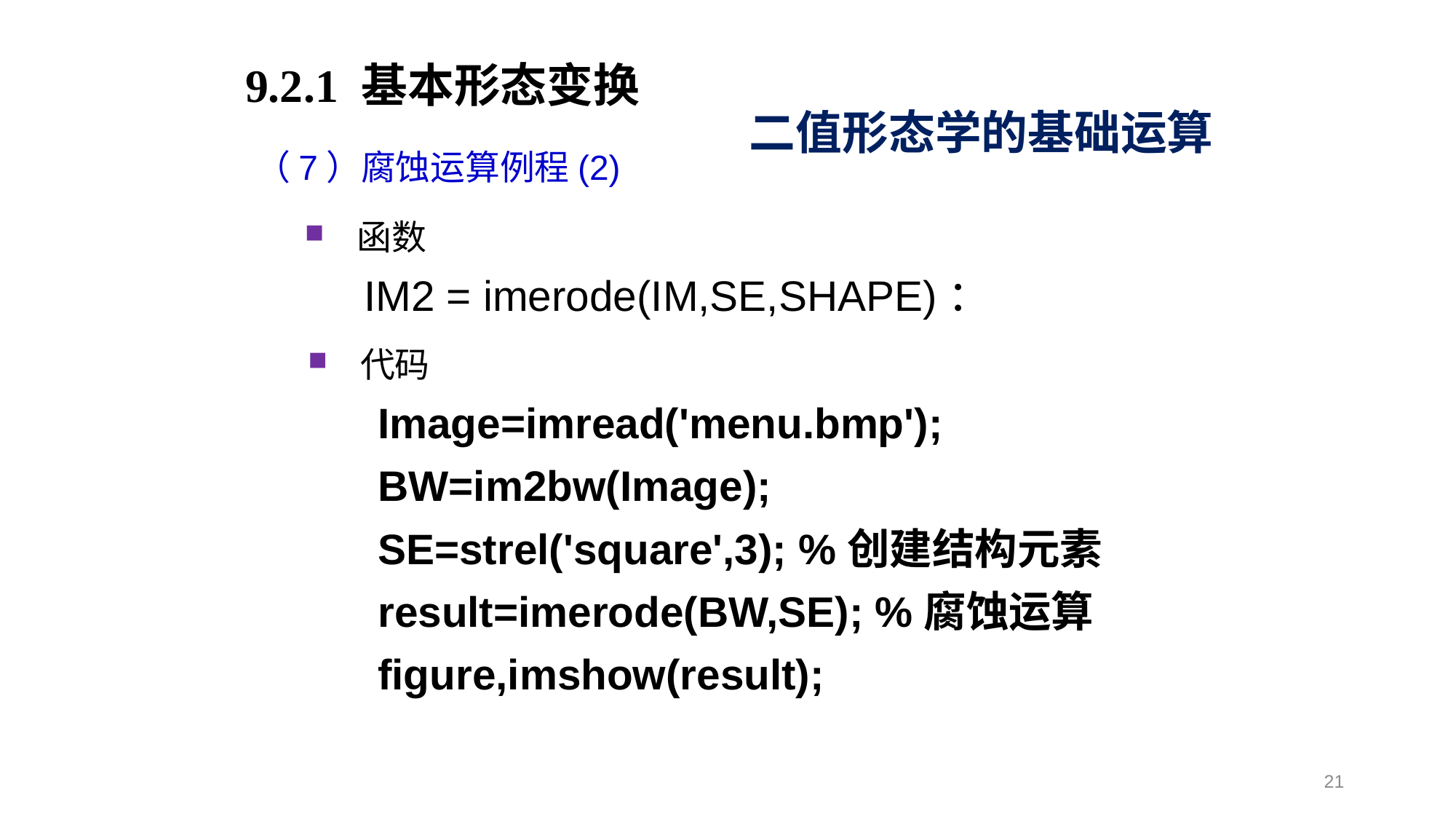

9.2.1 基本形态变换
二值形态学的基础运算
（7）腐蚀运算例程(2)
函数
     IM2 = imerode(IM,SE,SHAPE)：
代码
Image=imread('menu.bmp');
BW=im2bw(Image);
SE=strel('square',3); %创建结构元素
result=imerode(BW,SE); %腐蚀运算
figure,imshow(result);
21